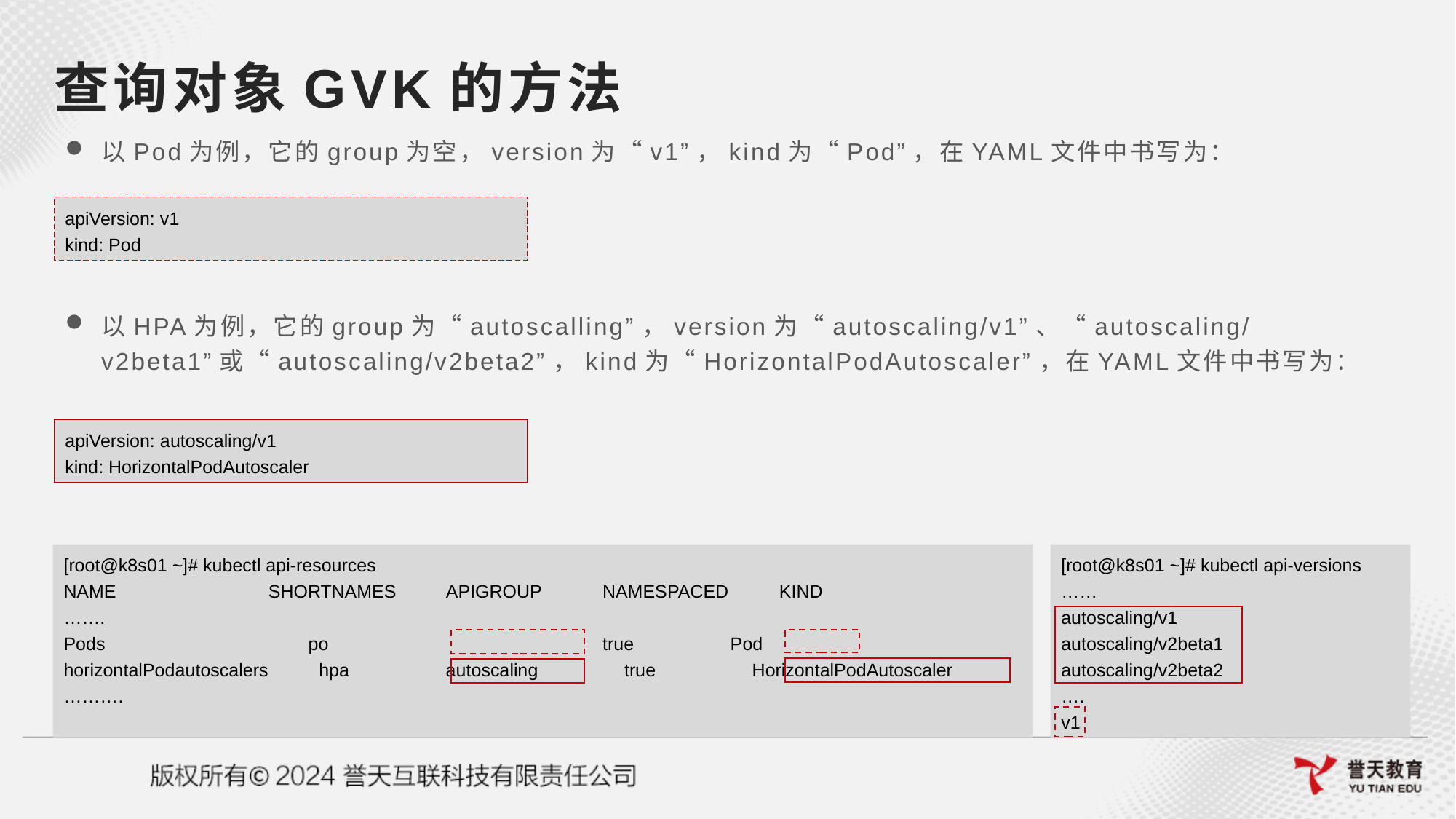

# 查询对象GVK的方法
以Pod为例，它的group为空，version为“v1”，kind为“Pod”，在YAML文件中书写为：

以HPA为例，它的group为“autoscalling”，version为“autoscaling/v1”、“autoscaling/v2beta1”或“autoscaling/v2beta2”，kind为“HorizontalPodAutoscaler”，在YAML文件中书写为：

apiVersion: v1
kind: Pod
apiVersion: autoscaling/v1
kind: HorizontalPodAutoscaler
[root@k8s01 ~]# kubectl api-resources
NAME                              SHORTNAMES          APIGROUP            NAMESPACED          KIND
…….
Pods                                        po                                                      true                   Pod
horizontalPodautoscalers          hpa                   autoscaling                 true                   HorizontalPodAutoscaler
……….

[root@k8s01 ~]# kubectl api-versions
……
autoscaling/v1
autoscaling/v2beta1
autoscaling/v2beta2
….
v1